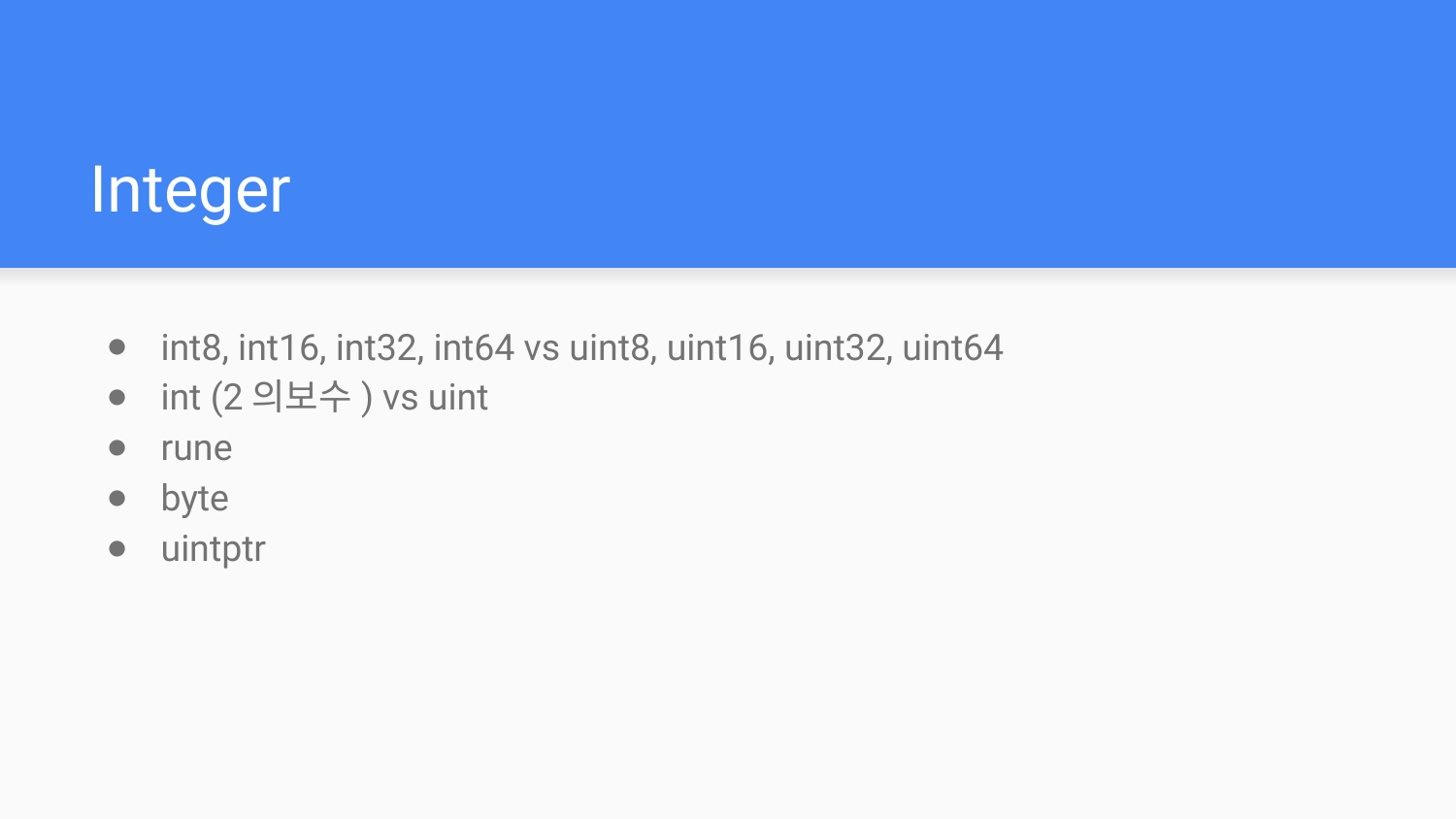

# Integer
int8, int16, int32, int64 vs uint8, uint16, uint32, uint64
int (2의보수) vs uint
rune
byte
uintptr